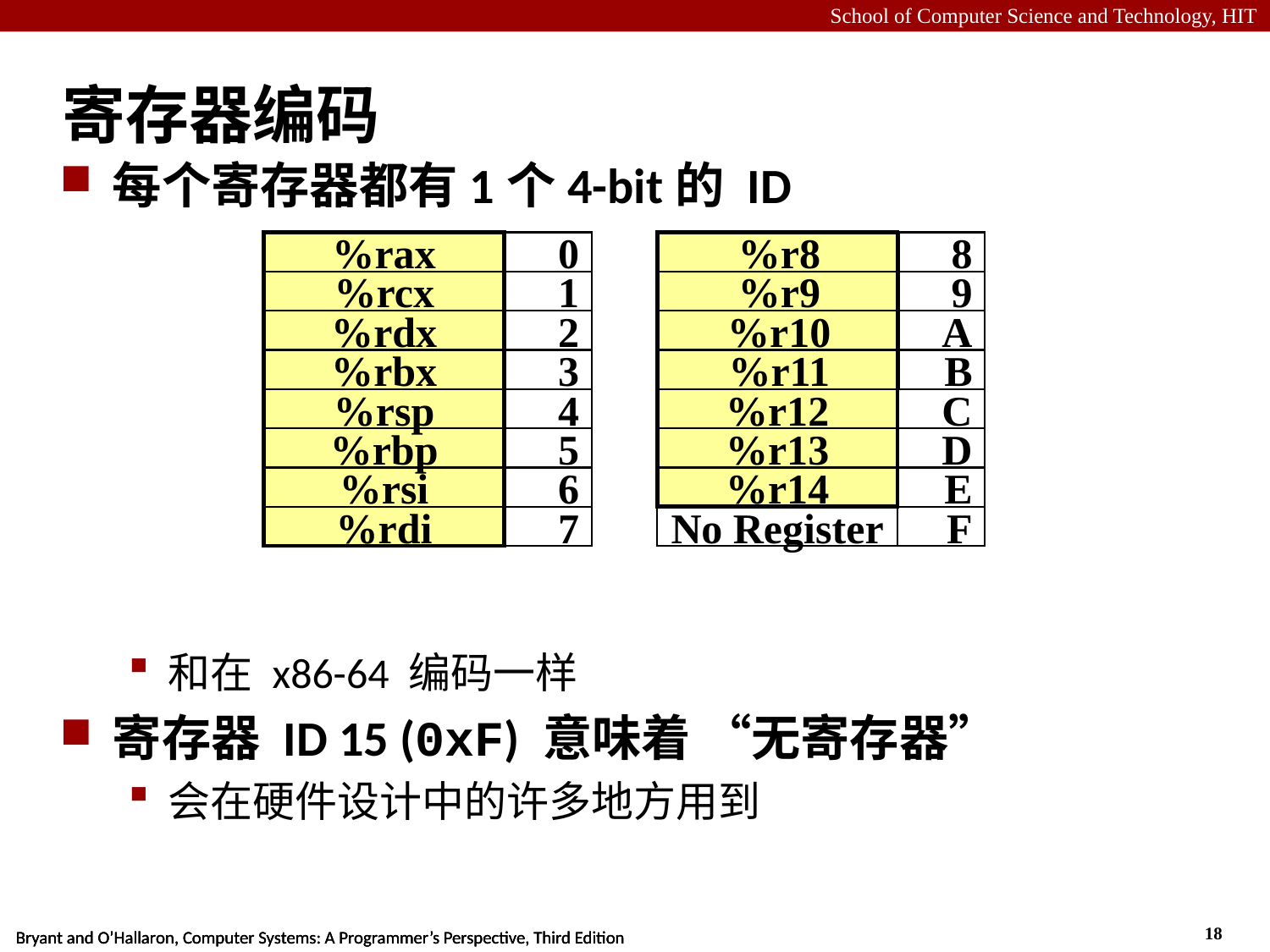

# 寄存器编码
每个寄存器都有1个4-bit的 ID

和在 x86-64 编码一样
寄存器 ID 15 (0xF) 意味着 “无寄存器”
会在硬件设计中的许多地方用到

%rax
%rcx
%rdx
%rbx
0
1
2
3
%rsp
%rbp
%rsi
%rdi
4
5
6
7

%r8
%r9
%r10
%r11
8
9
A
B
%r12
C
D
E
F
%r13
%r14
No Register